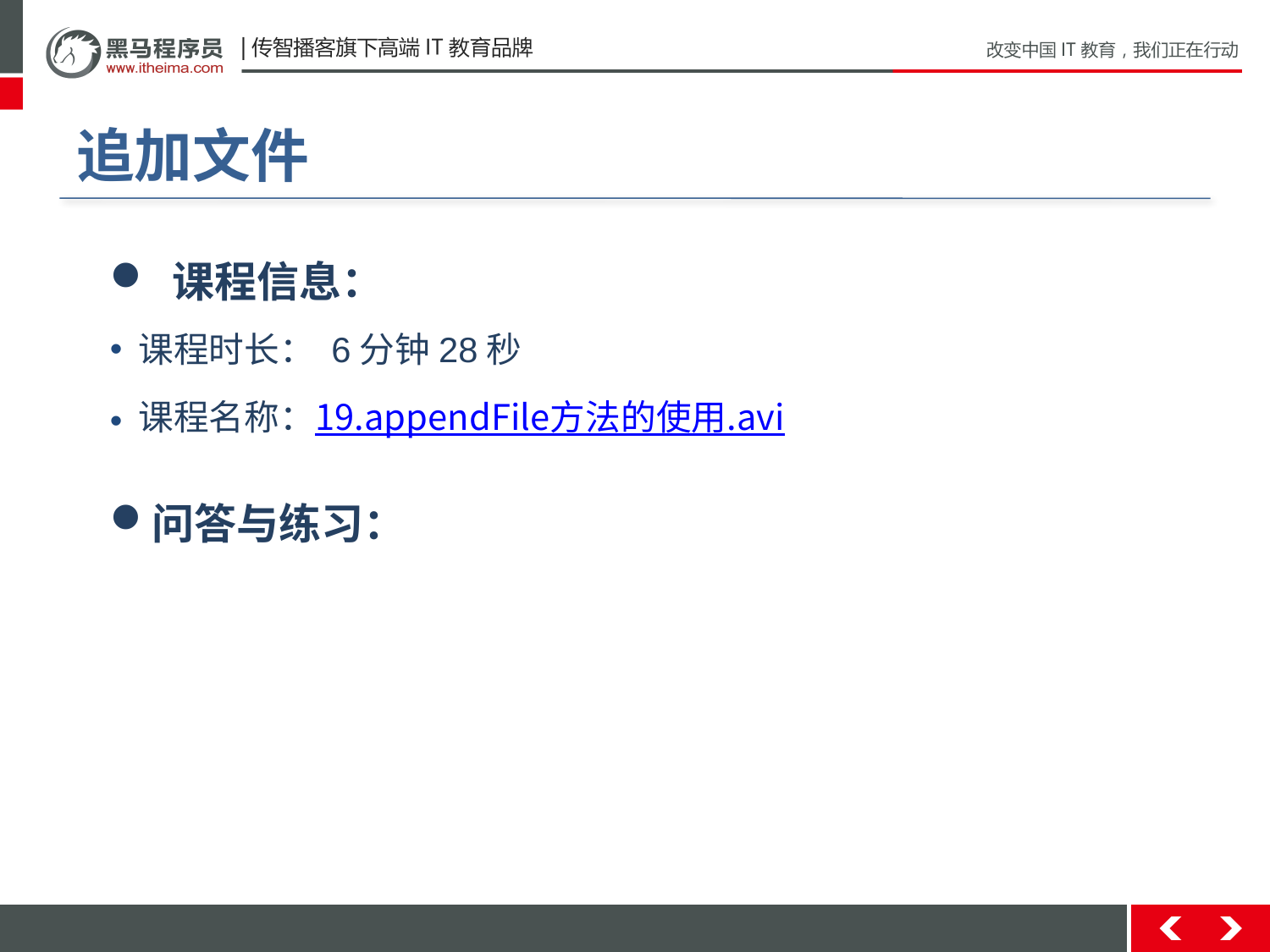

# 追加文件
 课程信息：
 课程时长： 6分钟28秒
 课程名称：19.appendFile方法的使用.avi
问答与练习：